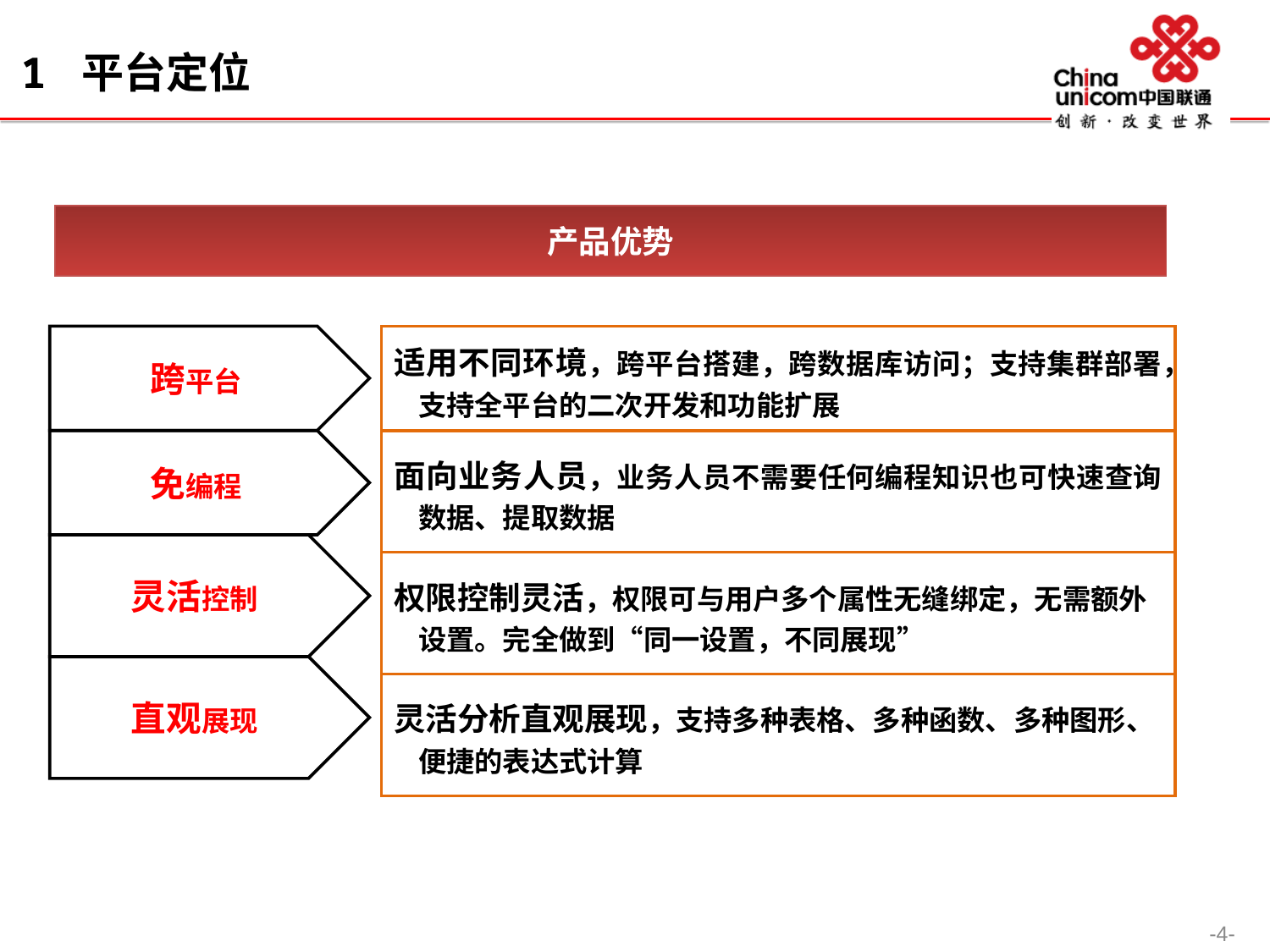

1 平台定位
产品优势
跨平台
适用不同环境，跨平台搭建，跨数据库访问；支持集群部署，支持全平台的二次开发和功能扩展
免编程
面向业务人员，业务人员不需要任何编程知识也可快速查询数据、提取数据
灵活控制
权限控制灵活，权限可与用户多个属性无缝绑定，无需额外设置。完全做到“同一设置，不同展现”
直观展现
灵活分析直观展现，支持多种表格、多种函数、多种图形、便捷的表达式计算
-4-